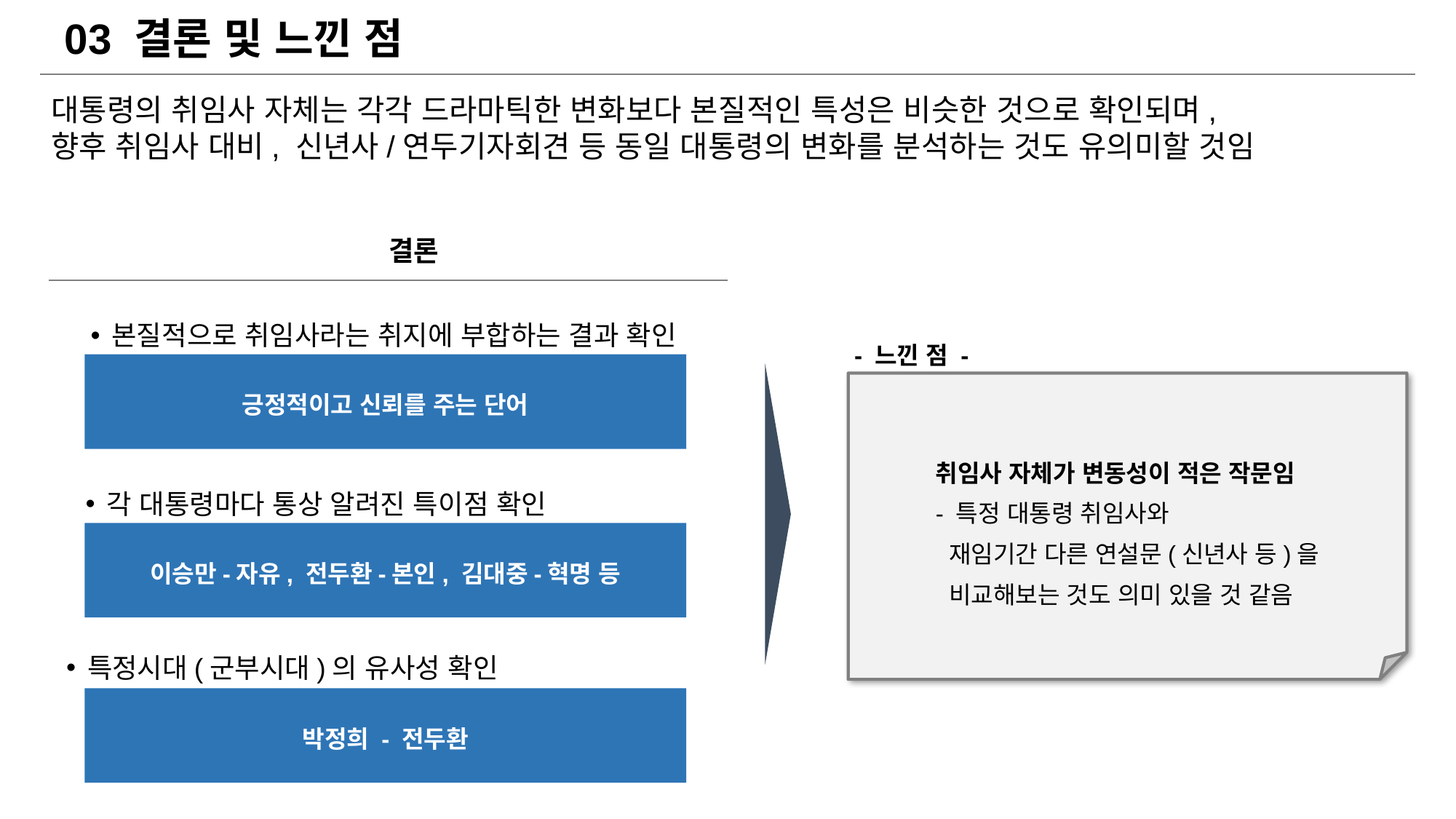

03 결론 및 느낀 점
대통령의 취임사 자체는 각각 드라마틱한 변화보다 본질적인 특성은 비슷한 것으로 확인되며,
향후 취임사 대비, 신년사/연두기자회견 등 동일 대통령의 변화를 분석하는 것도 유의미할 것임
결론
본질적으로 취임사라는 취지에 부합하는 결과 확인
- 느낀 점 -
긍정적이고 신뢰를 주는 단어

취임사 자체가 변동성이 적은 작문임
- 특정 대통령 취임사와
  재임기간 다른 연설문(신년사 등)을
  비교해보는 것도 의미 있을 것 같음
각 대통령마다 통상 알려진 특이점 확인
이승만-자유, 전두환-본인, 김대중-혁명 등
특정시대(군부시대)의 유사성 확인
박정희 - 전두환